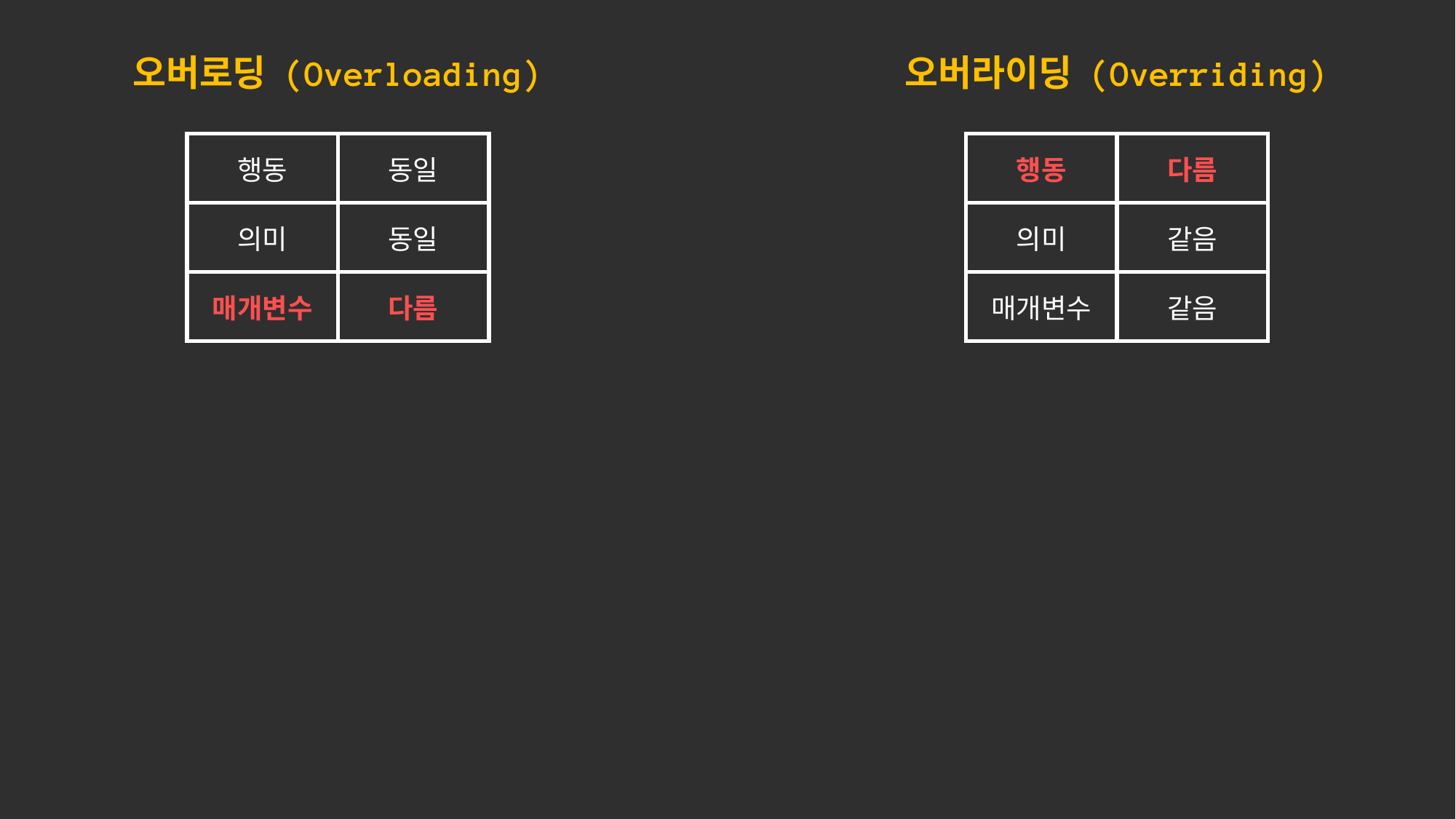

오버로딩 (Overloading)
오버라이딩 (Overriding)
| 행동 | 동일 |
| --- | --- |
| 의미 | 동일 |
| 매개변수 | 다름 |
| 행동 | 다름 |
| --- | --- |
| 의미 | 같음 |
| 매개변수 | 같음 |